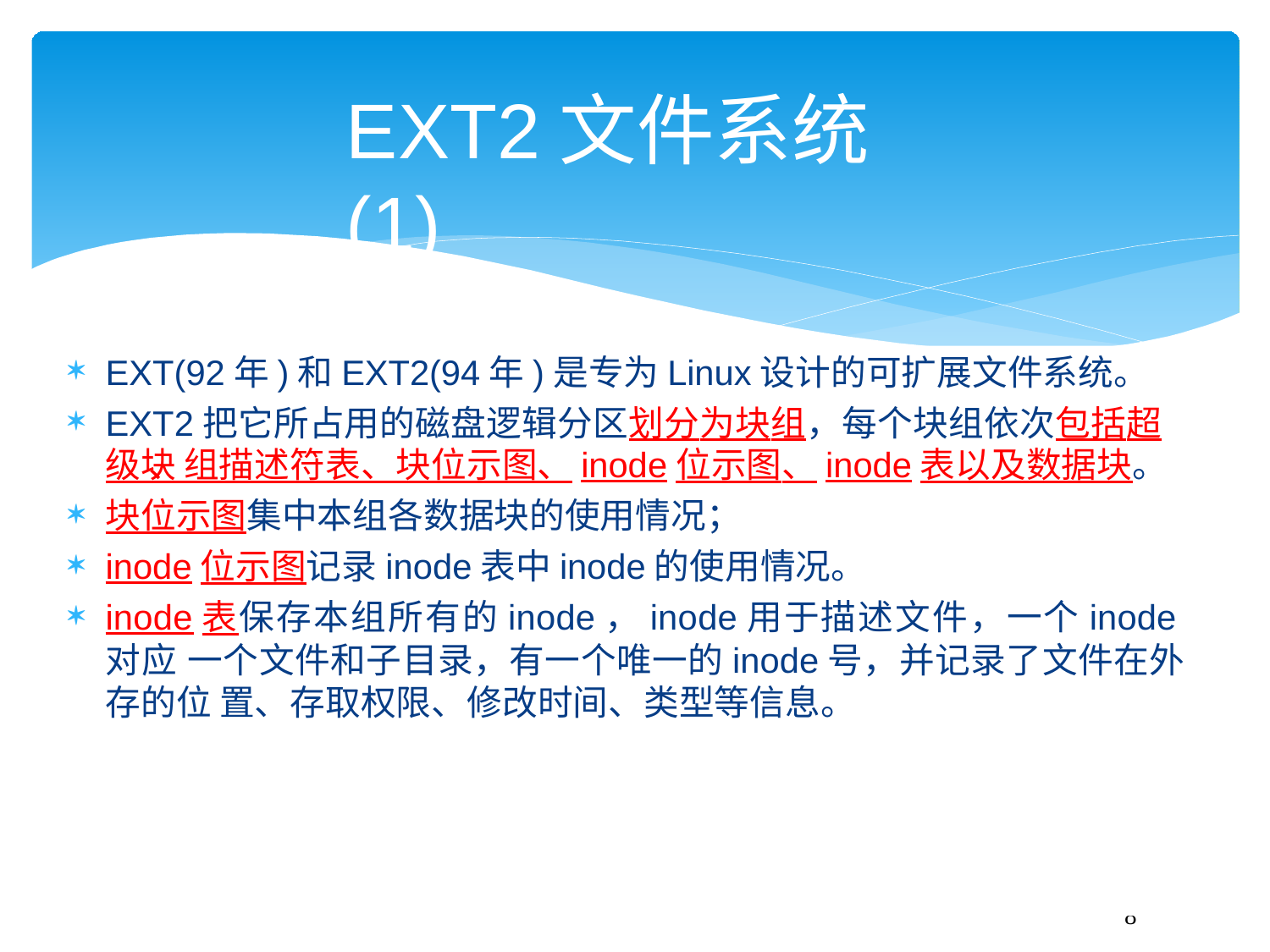

# EXT2文件系统(1)
EXT(92年)和EXT2(94年)是专为Linux设计的可扩展文件系统。
EXT2把它所占用的磁盘逻辑分区划分为块组，每个块组依次包括超级块 、组描述符表、块位示图、inode位示图、inode表以及数据块。
块位示图集中本组各数据块的使用情况；
inode位示图记录inode表中inode的使用情况。
inode表保存本组所有的inode，inode用于描述文件，一个inode对应 一个文件和子目录，有一个唯一的inode号，并记录了文件在外存的位 置、存取权限、修改时间、类型等信息。

168